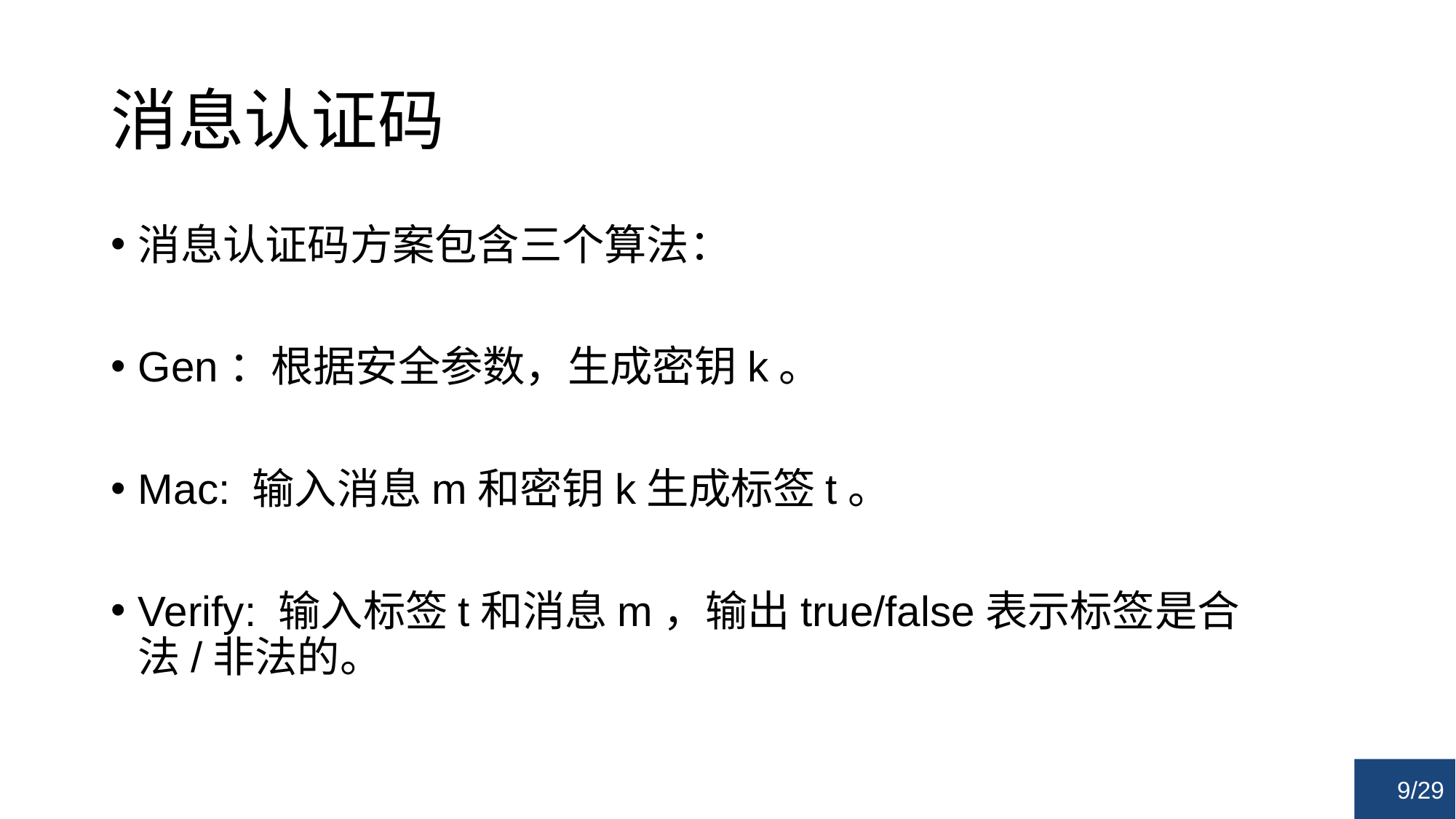

# 消息认证码
消息认证码方案包含三个算法：

Gen：根据安全参数，生成密钥k。

Mac: 输入消息m和密钥k生成标签t。

Verify: 输入标签t和消息m，输出true/false表示标签是合法/非法的。
9/29